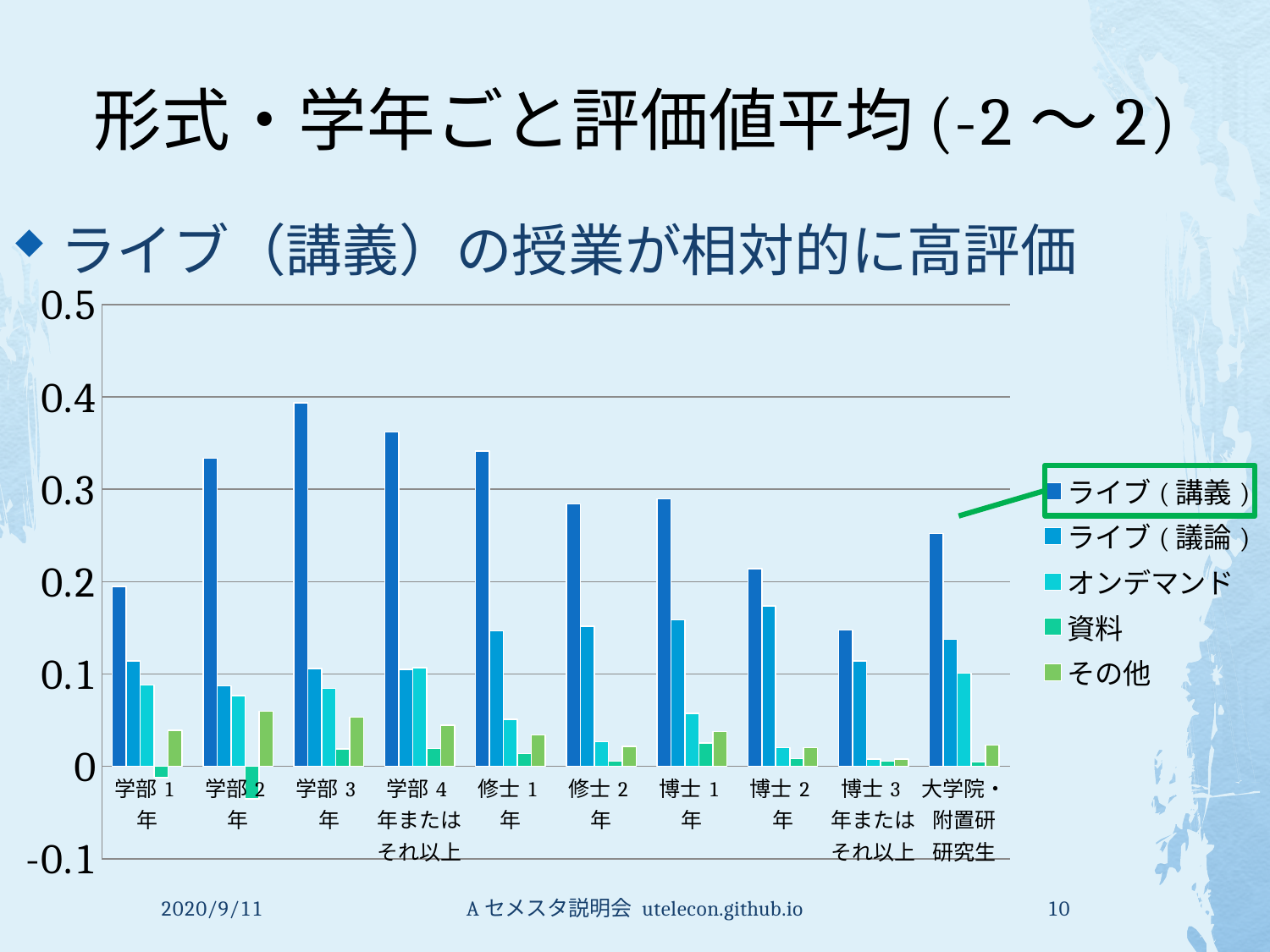

# 形式・学年ごと評価値平均(-2～2)
ライブ（講義）の授業が相対的に高評価

### Chart

| Category | ライブ(講義) | ライブ(議論) | オンデマンド | 資料 | その他 |
|---|---|---|---|---|---|
| 学部1年 | 0.1945652173913043 | 0.1141304347826087 | 0.08804347826086957 | -0.0125 | 0.0391304347826087 |
| 学部2年 | 0.3335694050991501 | 0.08711048158640226 | 0.0764872521246459 | -0.03541076487252125 | 0.0594900849858357 |
| 学部3年 | 0.3934280639431617 | 0.105683836589698 | 0.08436944937833037 | 0.01865008880994671 | 0.05328596802841918 |
| 学部4年またはそれ以上 | 0.3621495327102804 | 0.1051401869158878 | 0.1066978193146417 | 0.01947040498442367 | 0.04439252336448598 |
| 修士1年 | 0.3412874583795782 | 0.146503884572697 | 0.05105438401775805 | 0.01387347391786903 | 0.03385127635960045 |
| 修士2年 | 0.2841726618705036 | 0.1517985611510791 | 0.02661870503597122 | 0.005755395683453238 | 0.02158273381294964 |
| 博士1年 | 0.2896935933147632 | 0.1587743732590529 | 0.05710306406685237 | 0.02506963788300836 | 0.03760445682451254 |
| 博士2年 | 0.2142857142857143 | 0.173469387755102 | 0.02040816326530612 | 0.008503401360544218 | 0.02040816326530612 |
| 博士3年またはそれ以上 | 0.1474654377880184 | 0.1140552995391705 | 0.008064516129032258 | 0.00576036866359447 | 0.008064516129032258 |
| 大学院・附置研 研究生 | 0.2522935779816514 | 0.1376146788990826 | 0.1009174311926606 | 0.004587155963302753 | 0.02293577981651376 |
2020/9/11
Aセメスタ説明会 utelecon.github.io
10